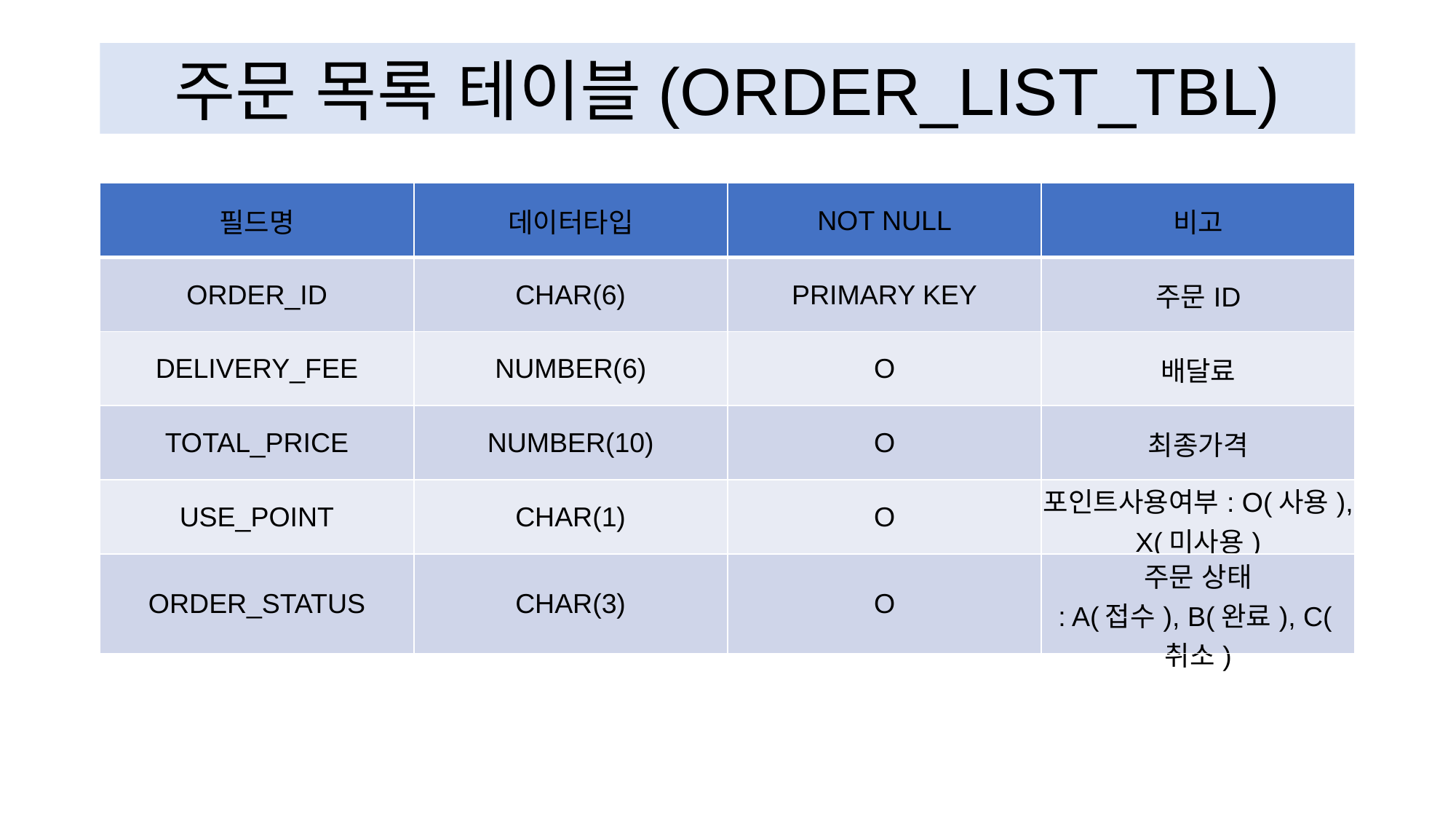

주문 목록 테이블(ORDER_LIST_TBL)
| 필드명 | 데이터타입 | NOT NULL | 비고 |
| --- | --- | --- | --- |
| ORDER\_ID | CHAR(6) | PRIMARY KEY | 주문ID |
| DELIVERY\_FEE | NUMBER(6) | O | 배달료 |
| TOTAL\_PRICE | NUMBER(10) | O | 최종가격 |
| USE\_POINT | CHAR(1) | O | 포인트사용여부: O(사용), X(미사용) |
| ORDER\_STATUS | CHAR(3) | O | 주문 상태 : A(접수), B(완료), C(취소) |